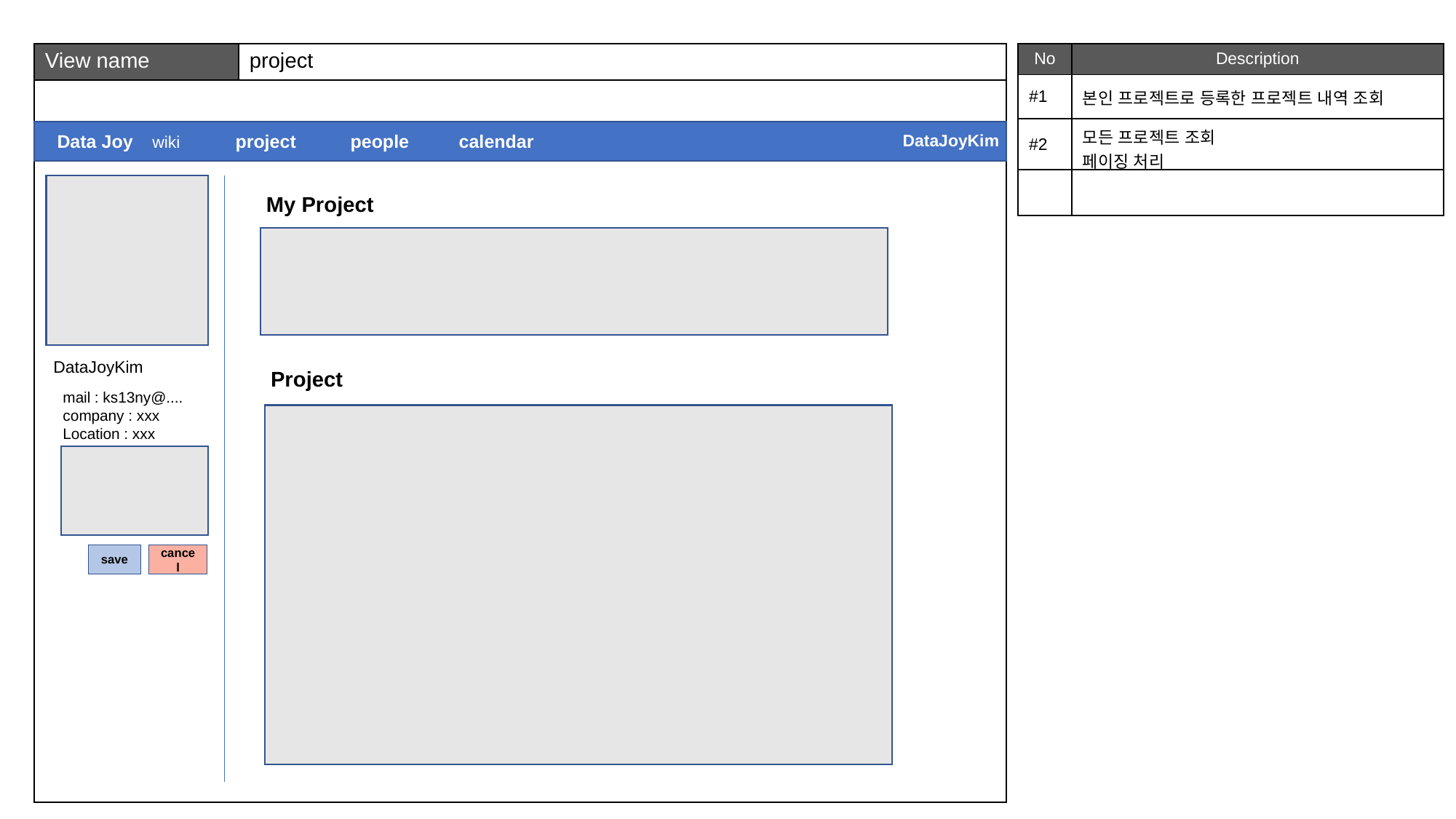

| View name | project |
| --- | --- |
| No | Description |
| --- | --- |
| #1 | 본인 프로젝트로 등록한 프로젝트 내역 조회 |
| #2 | 모든 프로젝트 조회 페이징 처리 |
|  |  |

calendar
DataJoyKim
project
people
Data Joy
wiki

My Project

DataJoyKim
Project
mail : ks13ny@....
company : xxx
Location : xxx

save
cancel